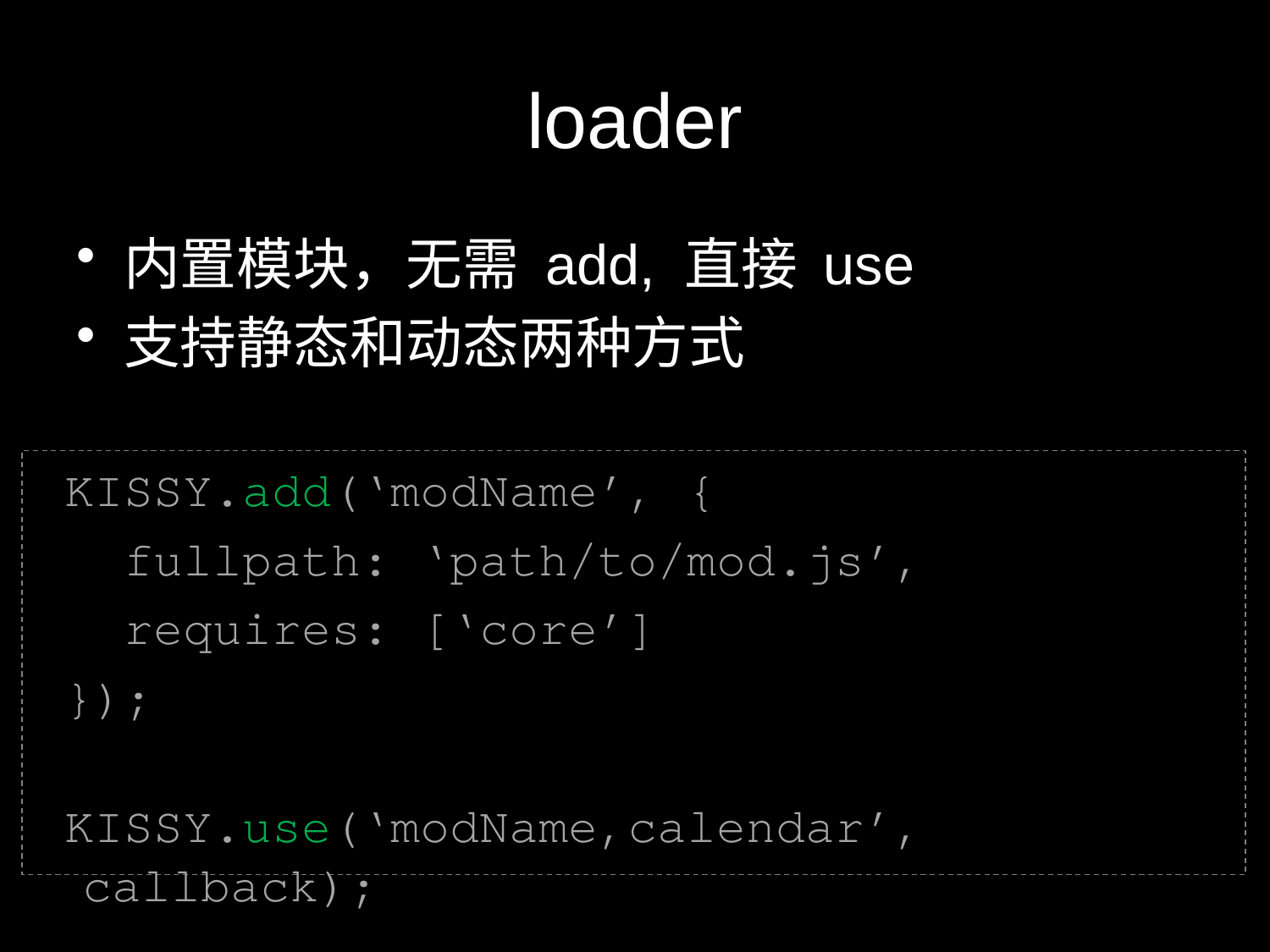

# loader
内置模块，无需 add, 直接 use
支持静态和动态两种方式
 KISSY.add(‘modName’, {
   fullpath: ‘path/to/mod.js’,
   requires: [‘core’]
 });

 KISSY.use(‘modName,calendar’, callback);